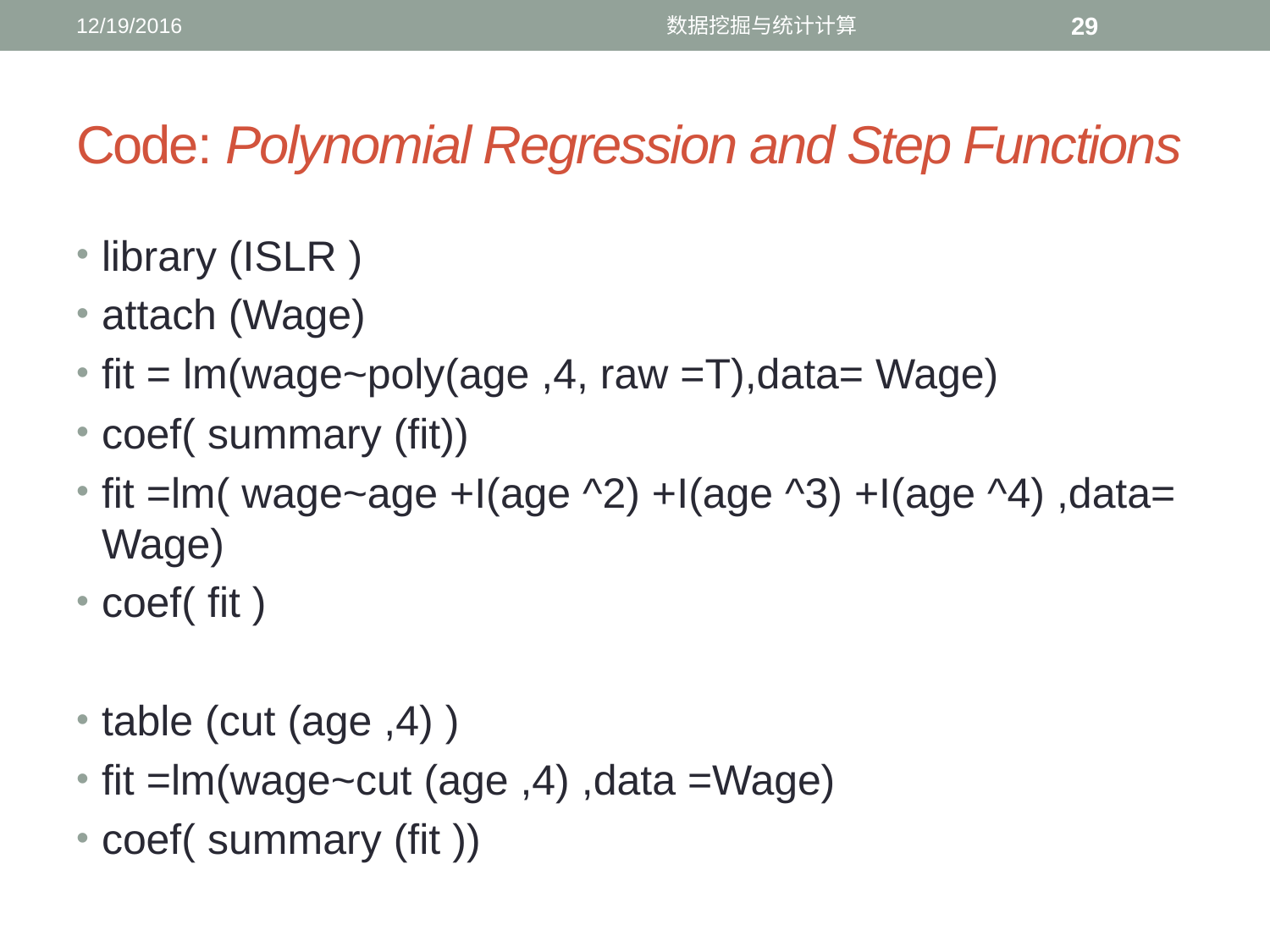

12/19/2016
数据挖掘与统计计算
29
# Code: Polynomial Regression and Step Functions
library (ISLR )
attach (Wage)
fit = lm(wage~poly(age ,4, raw =T),data= Wage)
coef( summary (fit))
fit =lm( wage~age +I(age ^2) +I(age ^3) +I(age ^4) ,data= Wage)
coef( fit )

table (cut (age ,4) )
fit =lm(wage~cut (age ,4) ,data =Wage)
coef( summary (fit ))